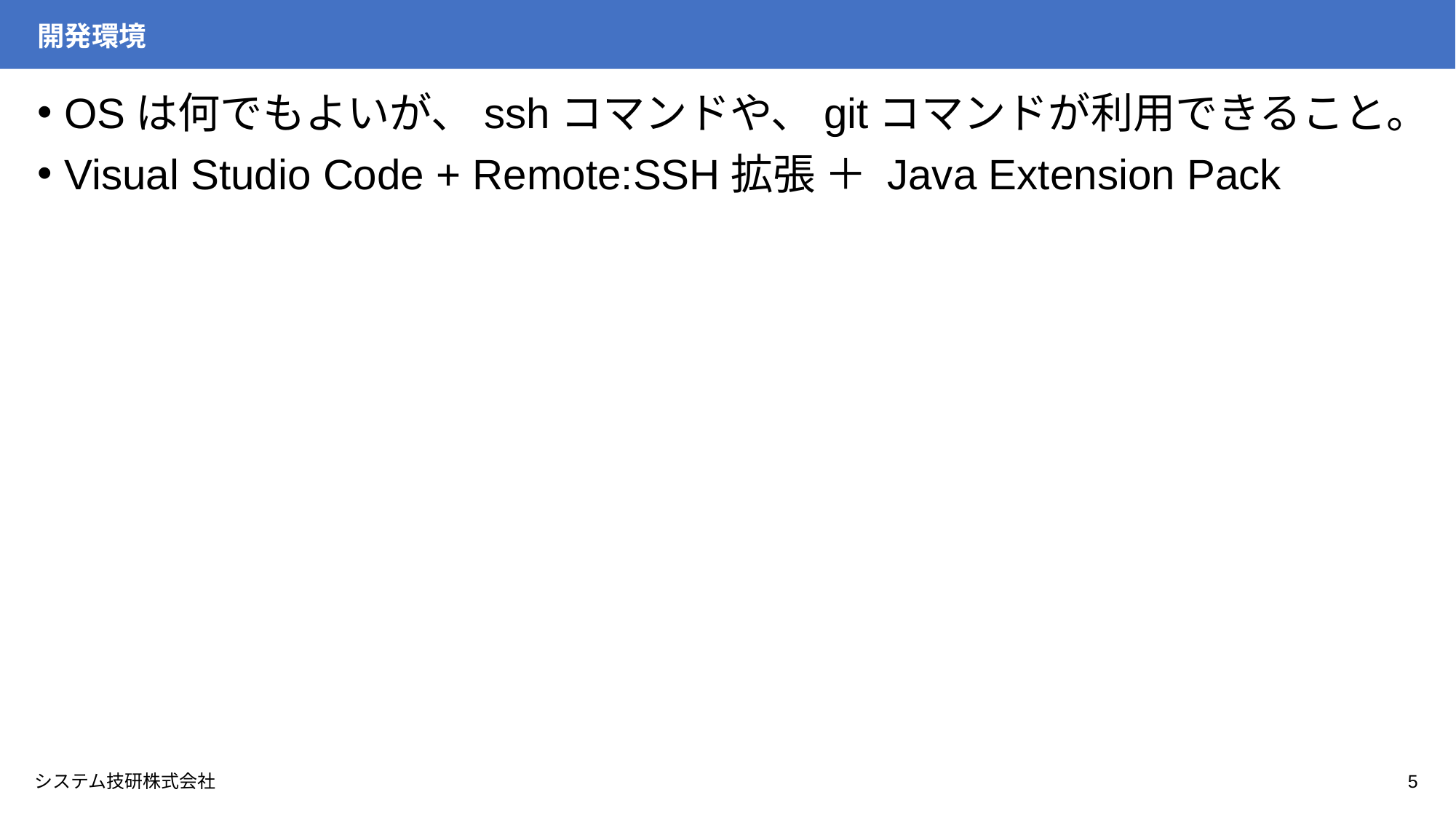

# 開発環境
OSは何でもよいが、sshコマンドや、gitコマンドが利用できること。
Visual Studio Code + Remote:SSH拡張 ＋ Java Extension Pack

システム技研株式会社
5